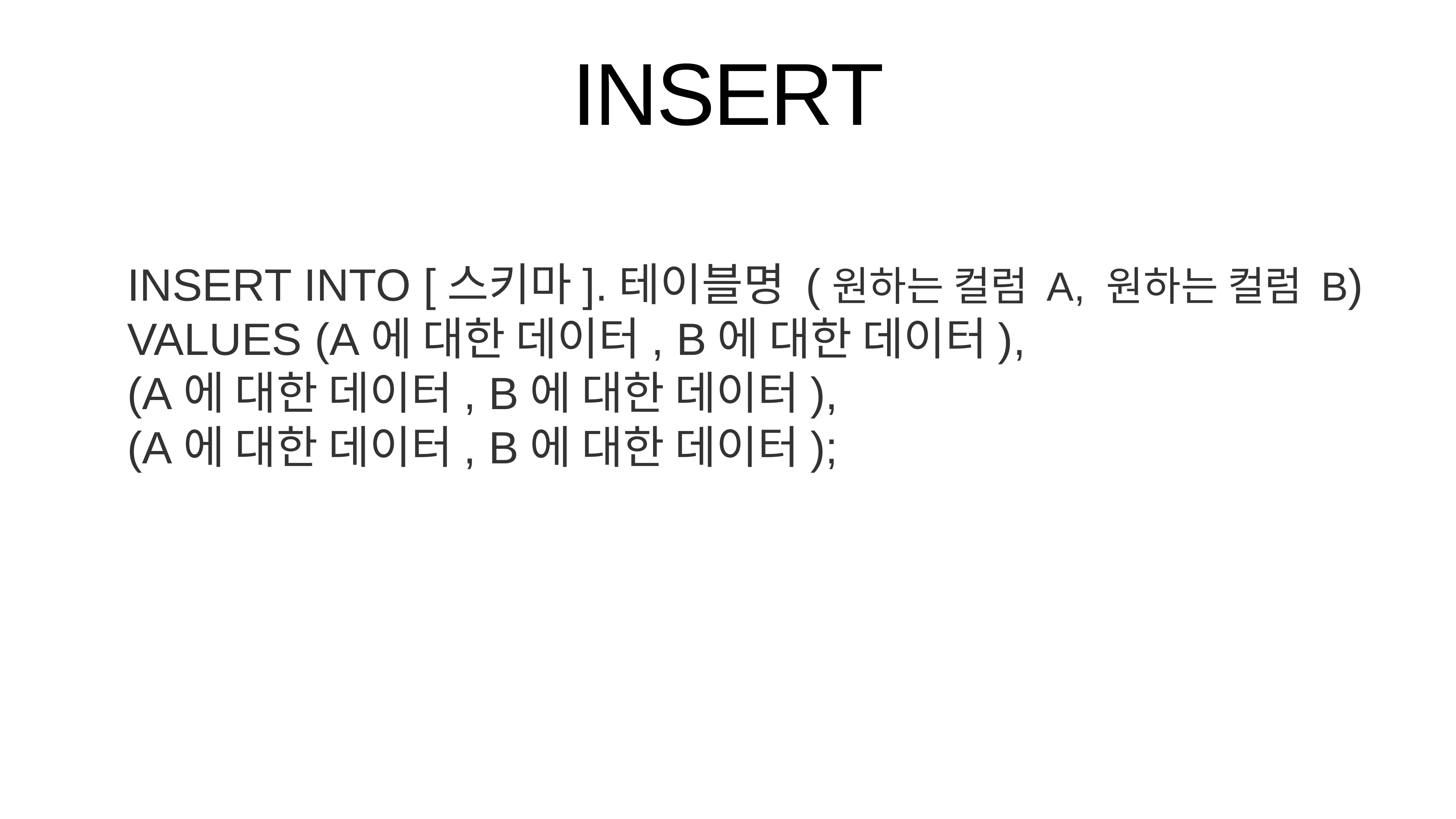

INSERT
INSERT INTO [스키마].테이블명 (원하는 컬럼 A, 원하는 컬럼 B)
VALUES (A에 대한 데이터, B에 대한 데이터),
(A에 대한 데이터, B에 대한 데이터),
(A에 대한 데이터, B에 대한 데이터);